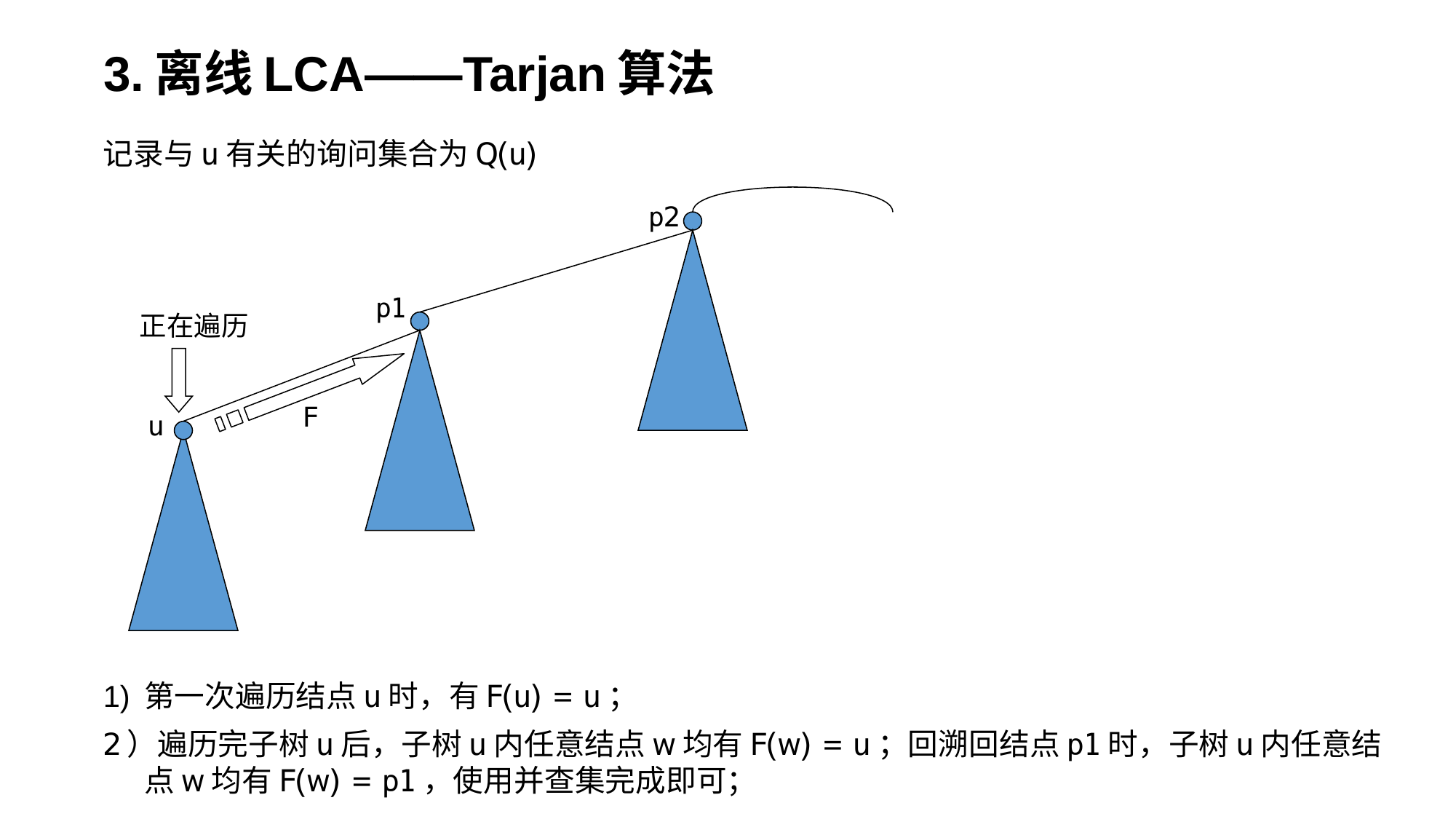

# 3.离线LCA——Tarjan算法
记录与u有关的询问集合为Q(u)
p2

p1
正在遍历

F
u

第一次遍历结点u时，有F(u) = u；
2）遍历完子树u后，子树u内任意结点w均有F(w) = u；回溯回结点p1时，子树u内任意结点w均有F(w) = p1，使用并查集完成即可；